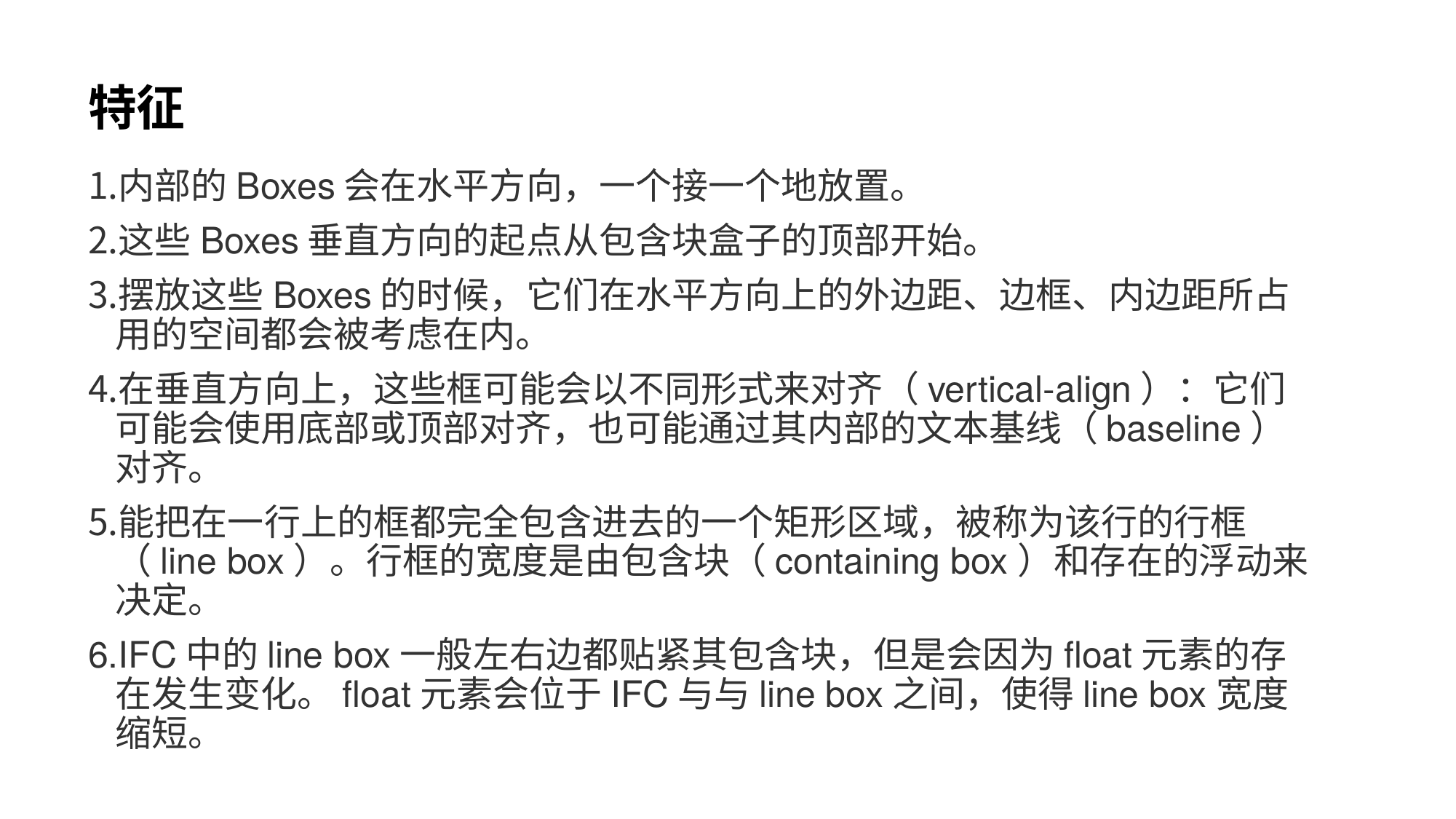

# 特征
内部的Boxes会在水平方向，一个接一个地放置。
这些Boxes垂直方向的起点从包含块盒子的顶部开始。
摆放这些Boxes的时候，它们在水平方向上的外边距、边框、内边距所占用的空间都会被考虑在内。
在垂直方向上，这些框可能会以不同形式来对齐（vertical-align）：它们可能会使用底部或顶部对齐，也可能通过其内部的文本基线（baseline）对齐。
能把在一行上的框都完全包含进去的一个矩形区域，被称为该行的行框（line box）。行框的宽度是由包含块（containing box）和存在的浮动来决定。
IFC中的line box一般左右边都贴紧其包含块，但是会因为float元素的存在发生变化。float元素会位于IFC与与line box之间，使得line box宽度缩短。